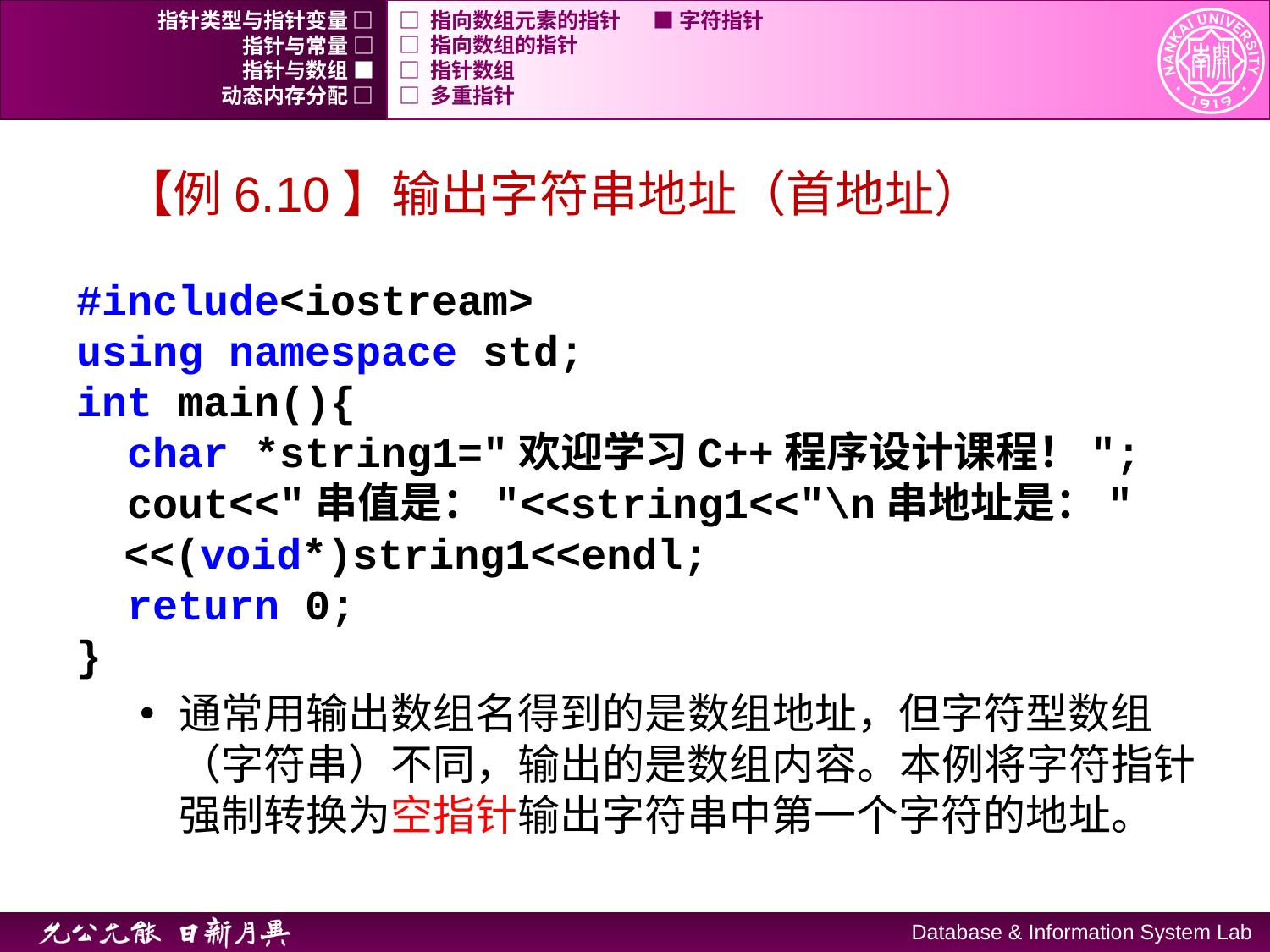

指针类型与指针变量 □
□ 指向数组元素的指针	■ 字符指针
指针与常量 □
□ 指向数组的指针
指针与数组 ■
□ 指针数组
动态内存分配 □
□ 多重指针
【例6.10】输出字符串地址（首地址）

#include<iostream>
using namespace std;
int main(){
  char *string1="欢迎学习C++程序设计课程！";
  cout<<"串值是："<<string1<<"\n串地址是：" <<(void*)string1<<endl;
  return 0;
}
通常用输出数组名得到的是数组地址，但字符型数组（字符串）不同，输出的是数组内容。本例将字符指针强制转换为空指针输出字符串中第一个字符的地址。